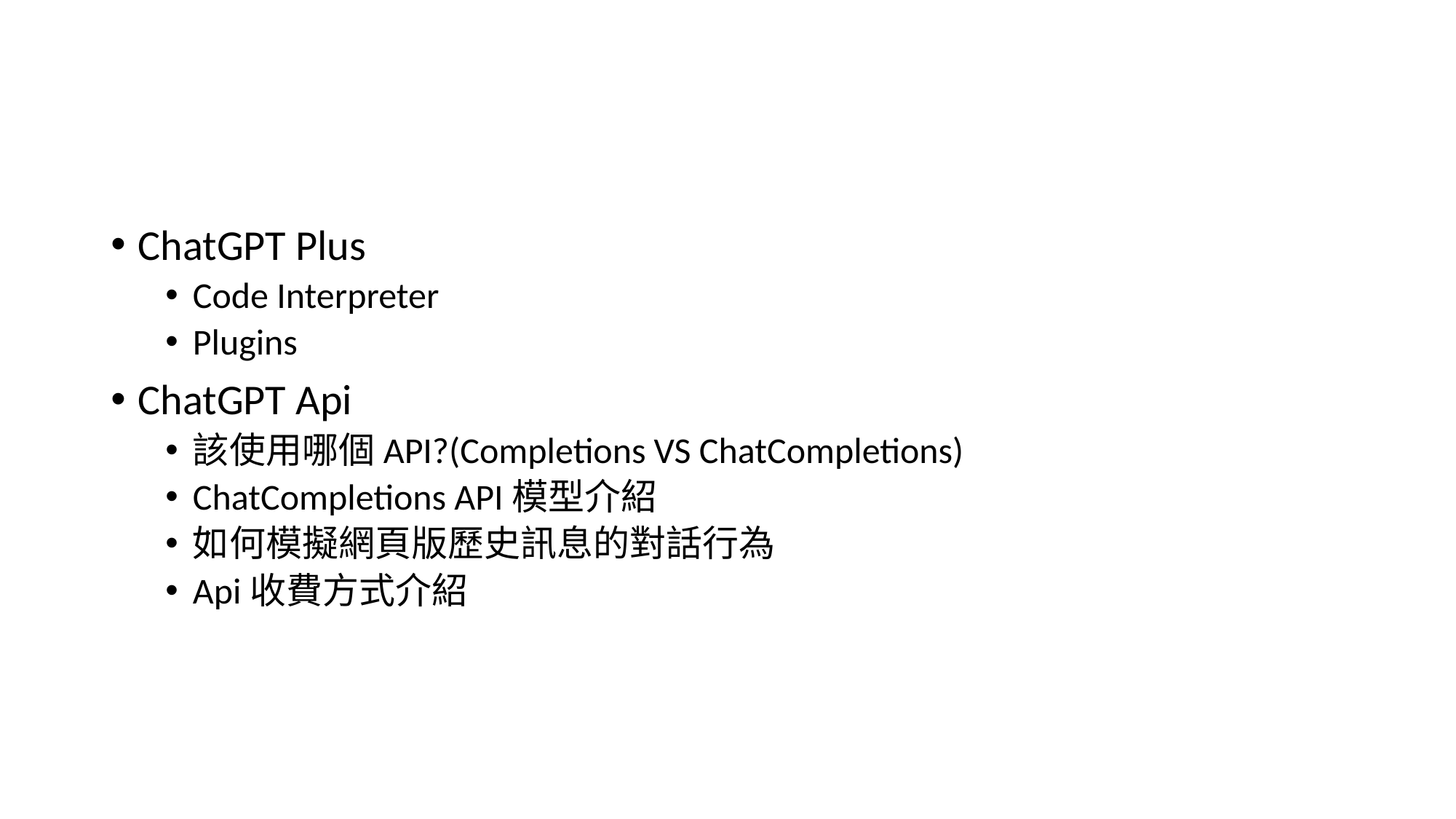

#
ChatGPT Plus
Code Interpreter
Plugins
ChatGPT Api
該使用哪個API?(Completions VS ChatCompletions)
ChatCompletions API模型介紹
如何模擬網頁版歷史訊息的對話行為
Api收費方式介紹